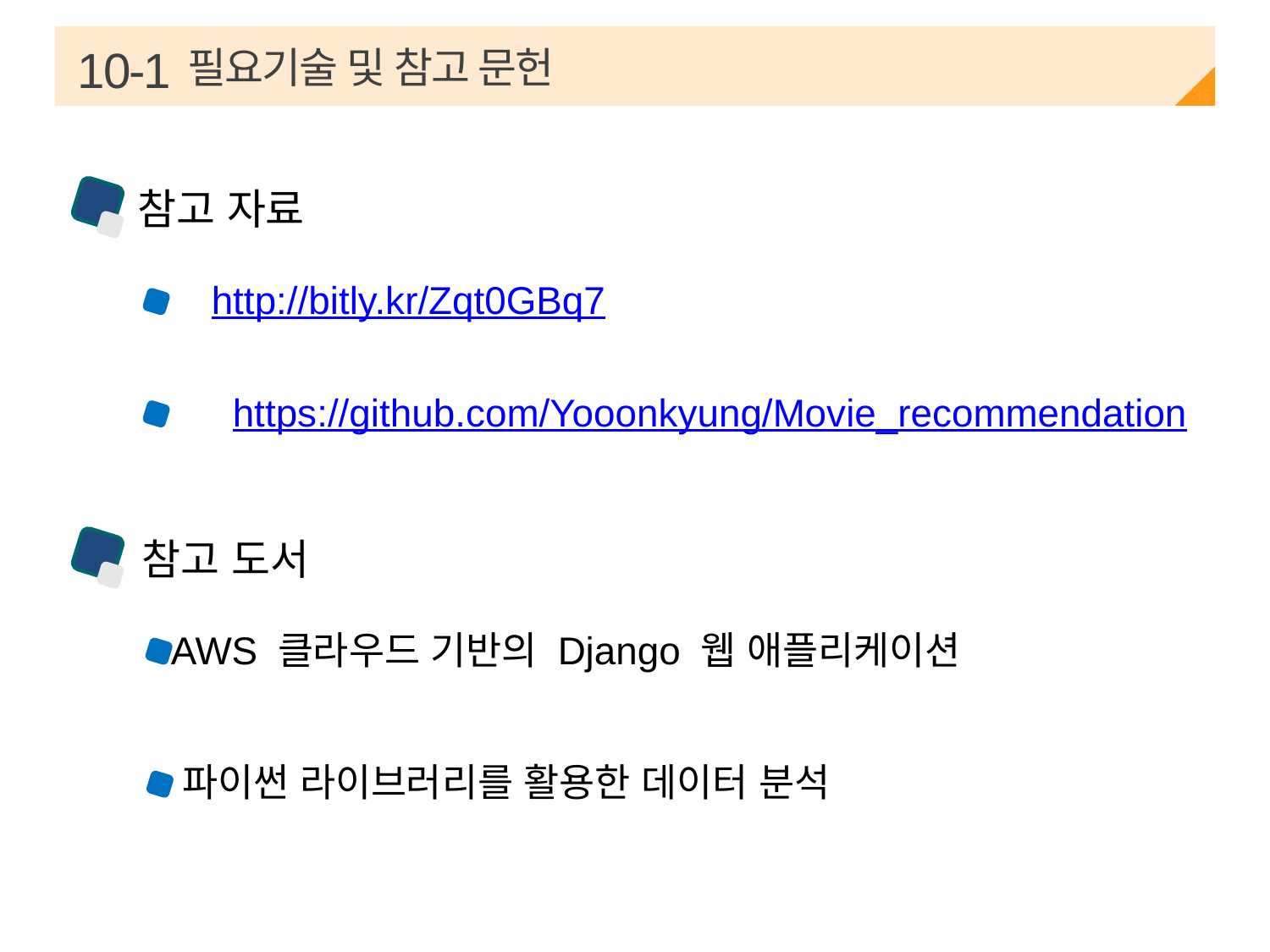

필요기술 및 참고 문헌
10-1
35
참고 자료

http://bitly.kr/Zqt0GBq7

https://github.com/Yooonkyung/Movie_recommendation

참고 도서

AWS 클라우드 기반의 Django 웹 애플리케이션

파이썬 라이브러리를 활용한 데이터 분석